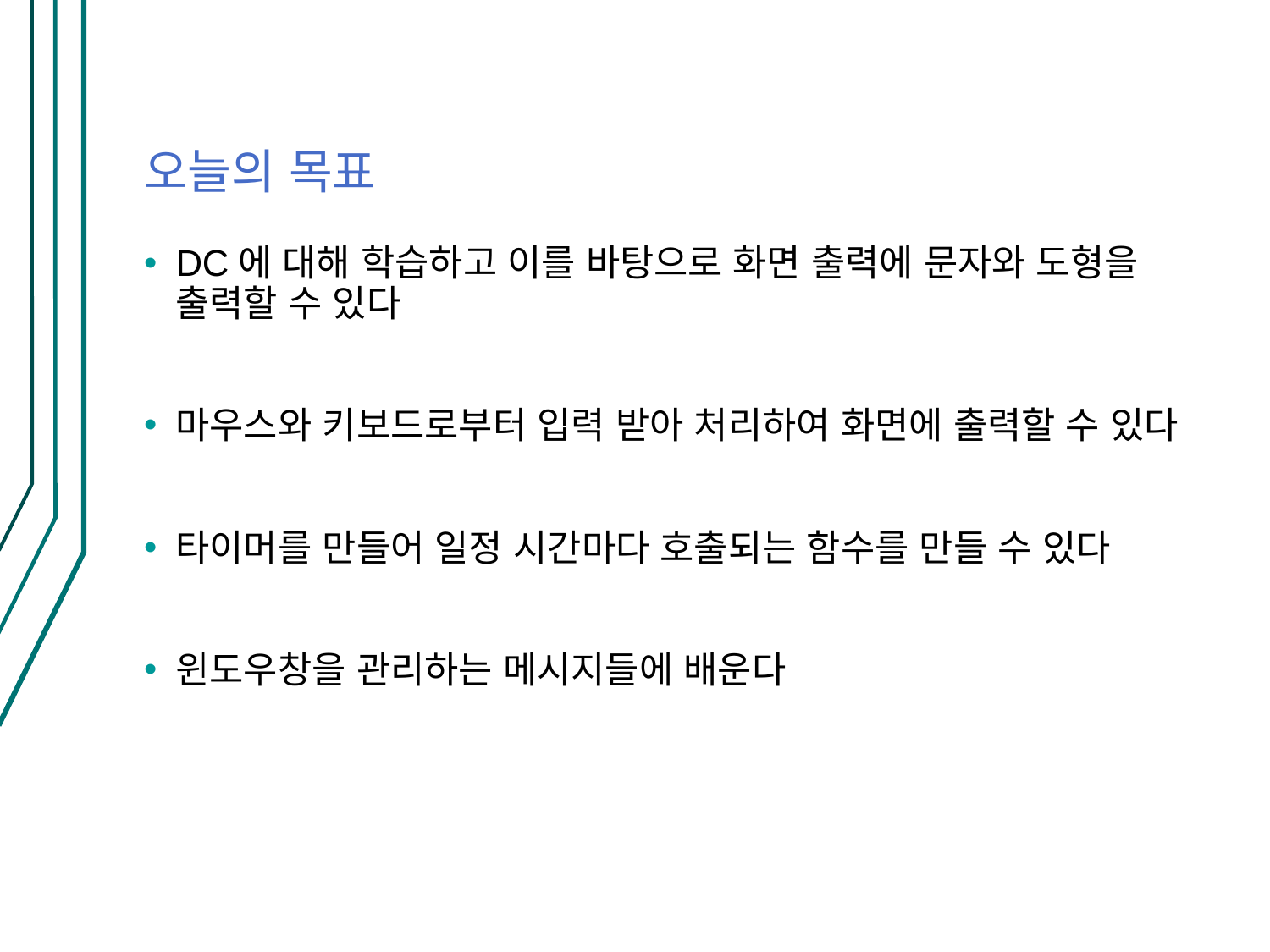

# 오늘의 목표
DC에 대해 학습하고 이를 바탕으로 화면 출력에 문자와 도형을 출력할 수 있다

마우스와 키보드로부터 입력 받아 처리하여 화면에 출력할 수 있다

타이머를 만들어 일정 시간마다 호출되는 함수를 만들 수 있다

윈도우창을 관리하는 메시지들에 배운다